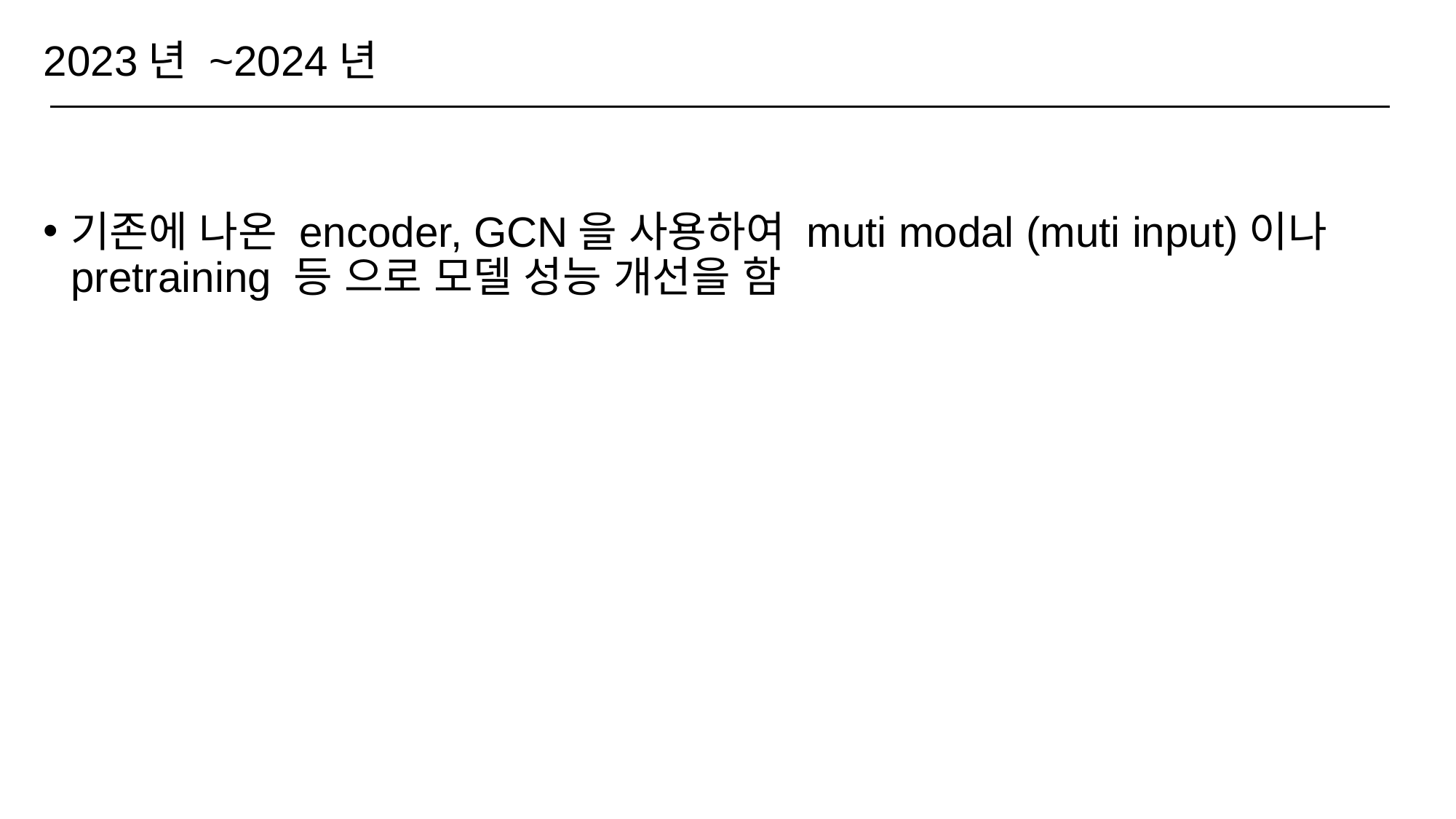

# 2023년 ~2024년

기존에 나온 encoder, GCN을 사용하여 muti modal (muti input)이나 pretraining 등 으로 모델 성능 개선을 함